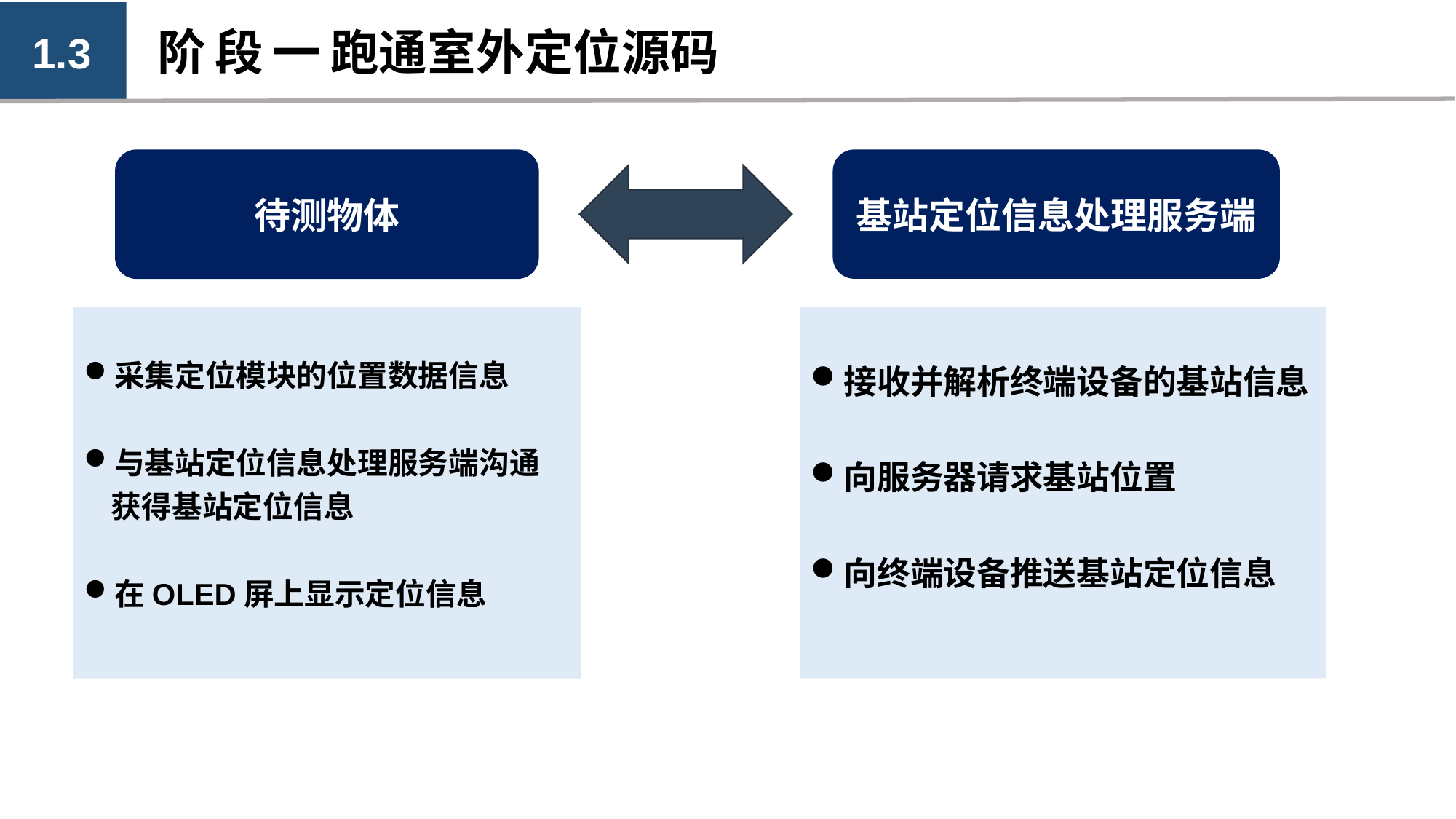

1.3
阶段一跑通室外定位源码
待测物体
基站定位信息处理服务端

接收并解析终端设备的基站信息

向服务器请求基站位置

向终端设备推送基站定位信息

采集定位模块的位置数据信息

与基站定位信息处理服务端沟通获得基站定位信息

在OLED屏上显示定位信息